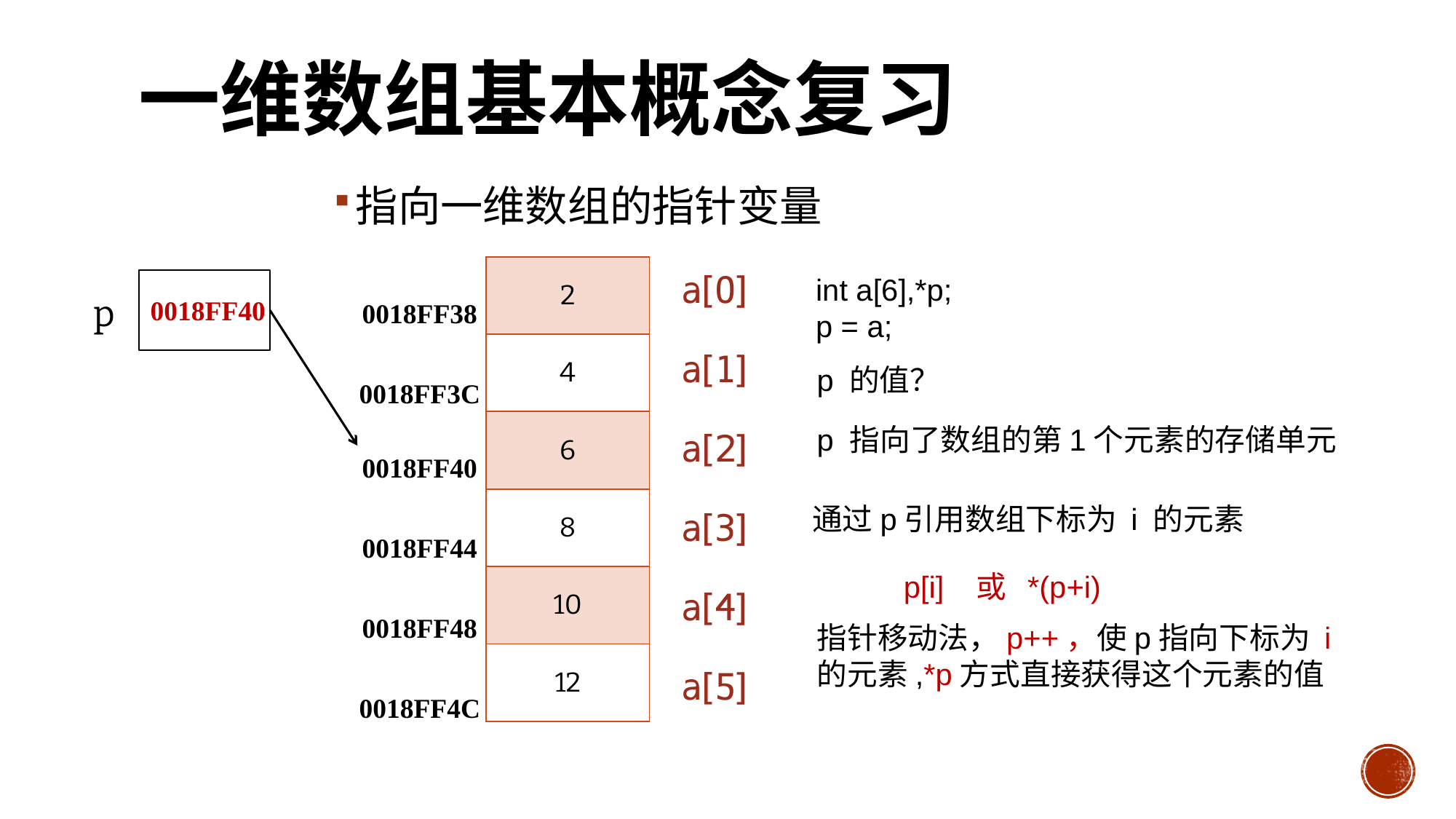

# 一维数组基本概念复习
指向一维数组的指针变量
| 2 |
| --- |
| 4 |
| 6 |
| 8 |
| 10 |
| 12 |
a[0]
a[1]
a[2]
a[3]
a[4]
a[5]
int a[6],*p;
p = a;

p
0018FF40
0018FF38
0018FF3C
0018FF40
0018FF44
0018FF48
0018FF4C
p 的值？
p 指向了数组的第1个元素的存储单元
通过p引用数组下标为 i 的元素
p[i]   或  *(p+i)
指针移动法，p++，使p指向下标为 i 的元素,*p方式直接获得这个元素的值